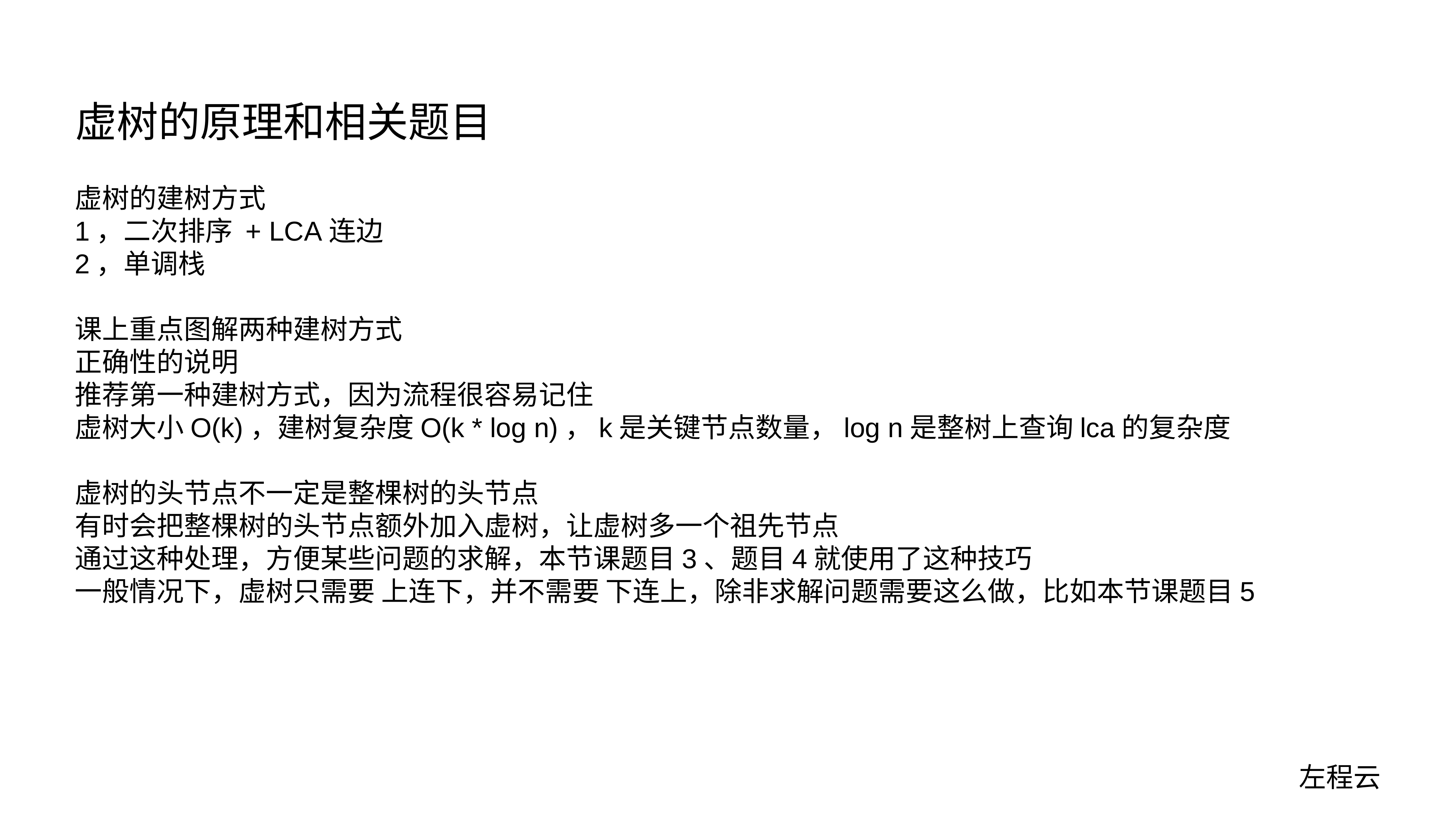

# 虚树的原理和相关题目
虚树的建树方式
1，二次排序 + LCA连边
2，单调栈

课上重点图解两种建树方式
正确性的说明
推荐第一种建树方式，因为流程很容易记住
虚树大小O(k)，建树复杂度O(k * log n)，k是关键节点数量，log n是整树上查询lca的复杂度

虚树的头节点不一定是整棵树的头节点
有时会把整棵树的头节点额外加入虚树，让虚树多一个祖先节点
通过这种处理，方便某些问题的求解，本节课题目3、题目4就使用了这种技巧
一般情况下，虚树只需要 上连下，并不需要 下连上，除非求解问题需要这么做，比如本节课题目5
左程云